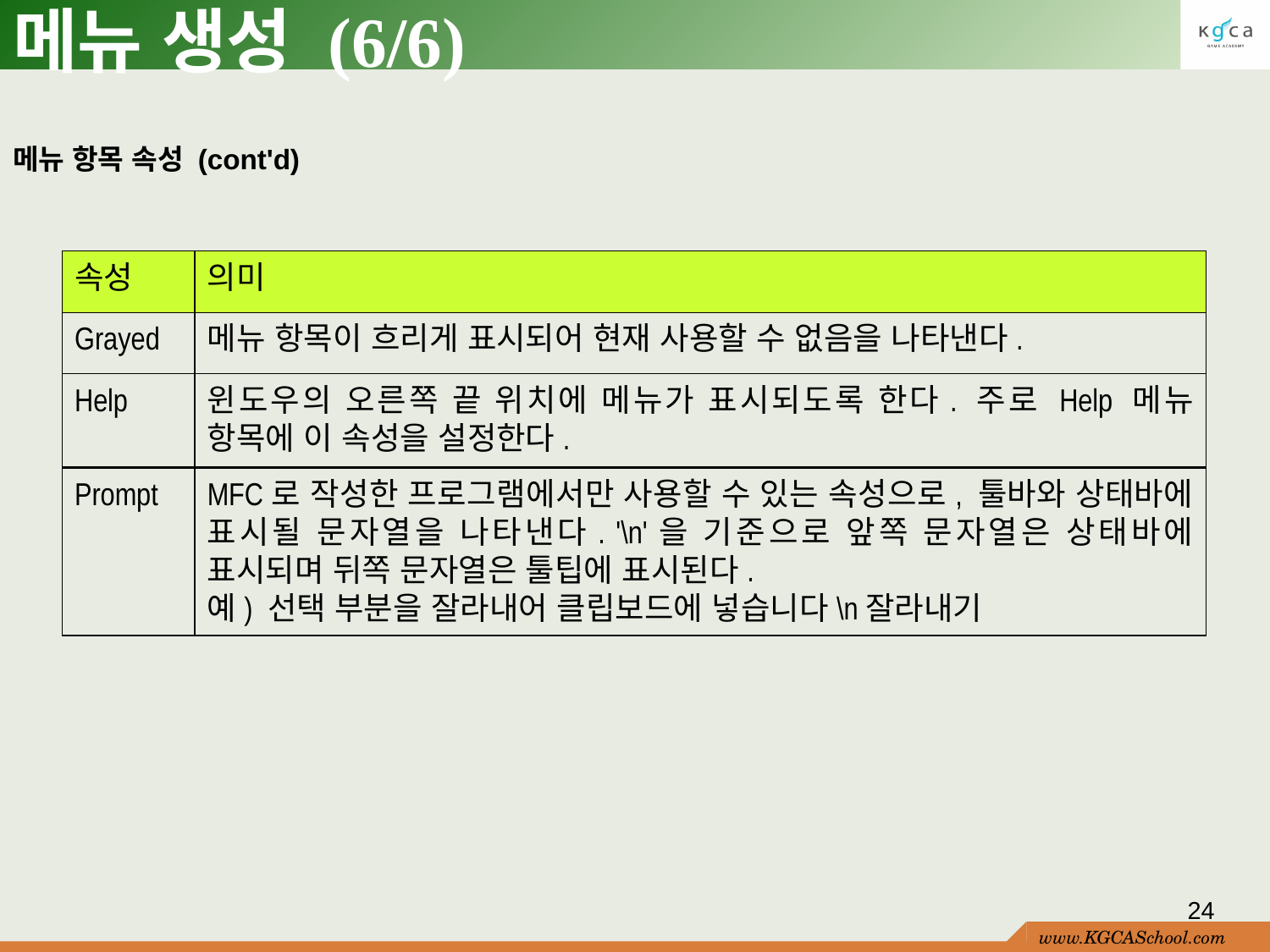

# 메뉴 생성 (6/6)
메뉴 항목 속성 (cont'd)
속성
의미
Grayed
메뉴 항목이 흐리게 표시되어 현재 사용할 수 없음을 나타낸다.
Help

윈도우의 오른쪽 끝 위치에 메뉴가 표시되도록 한다. 주로 Help 메뉴 항목에 이 속성을 설정한다.
Prompt

MFC로 작성한 프로그램에서만 사용할 수 있는 속성으로, 툴바와 상태바에 표시될 문자열을 나타낸다. '\n'을 기준으로 앞쪽 문자열은 상태바에 표시되며 뒤쪽 문자열은 툴팁에 표시된다.
예) 선택 부분을 잘라내어 클립보드에 넣습니다\n잘라내기
24